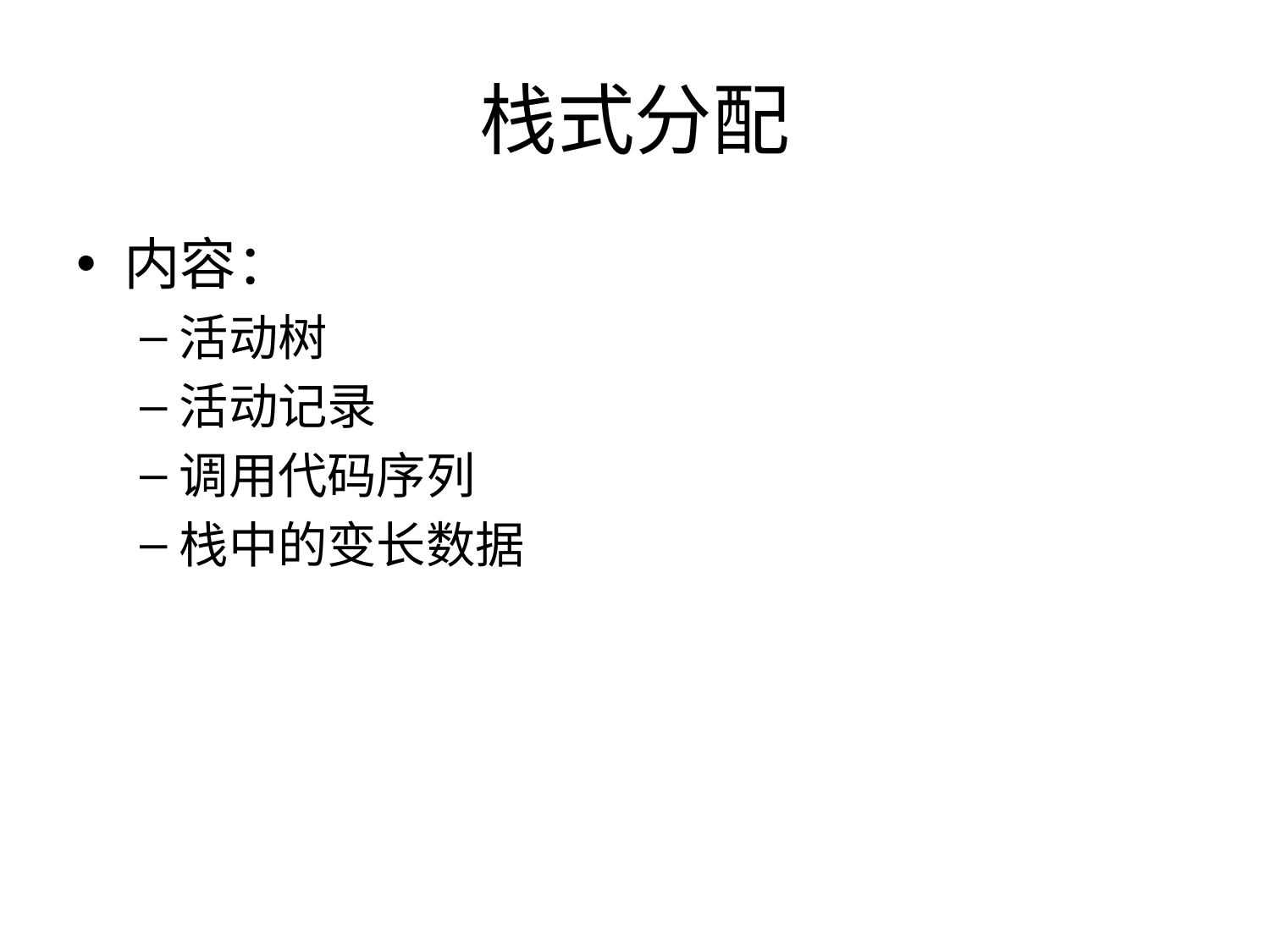

# 栈式分配
内容：
活动树
活动记录
调用代码序列
栈中的变长数据